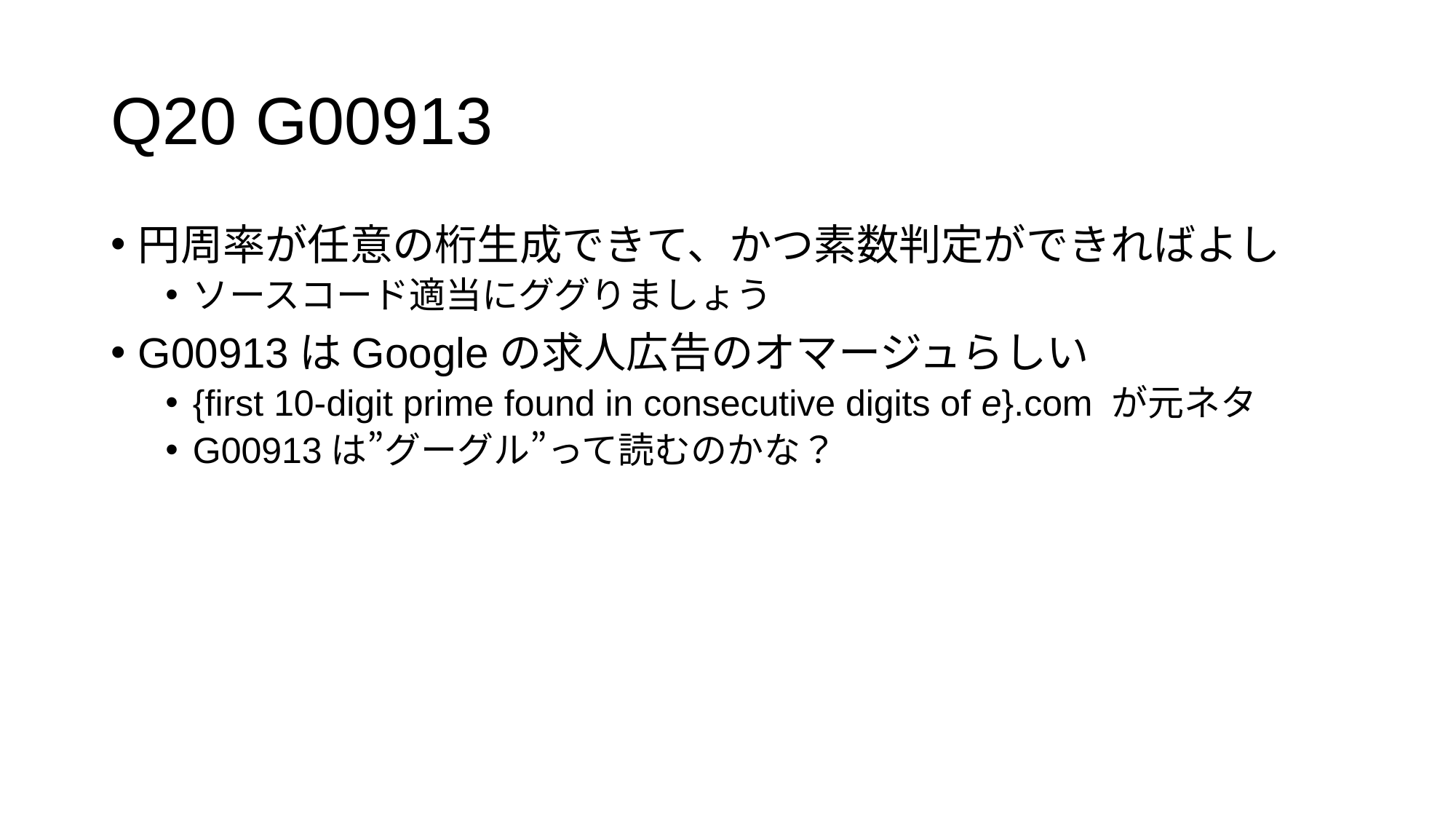

# Q20 G00913
円周率が任意の桁生成できて、かつ素数判定ができればよし
ソースコード適当にググりましょう
G00913はGoogleの求人広告のオマージュらしい
{first 10-digit prime found in consecutive digits of e}.com が元ネタ
G00913は”グーグル”って読むのかな？